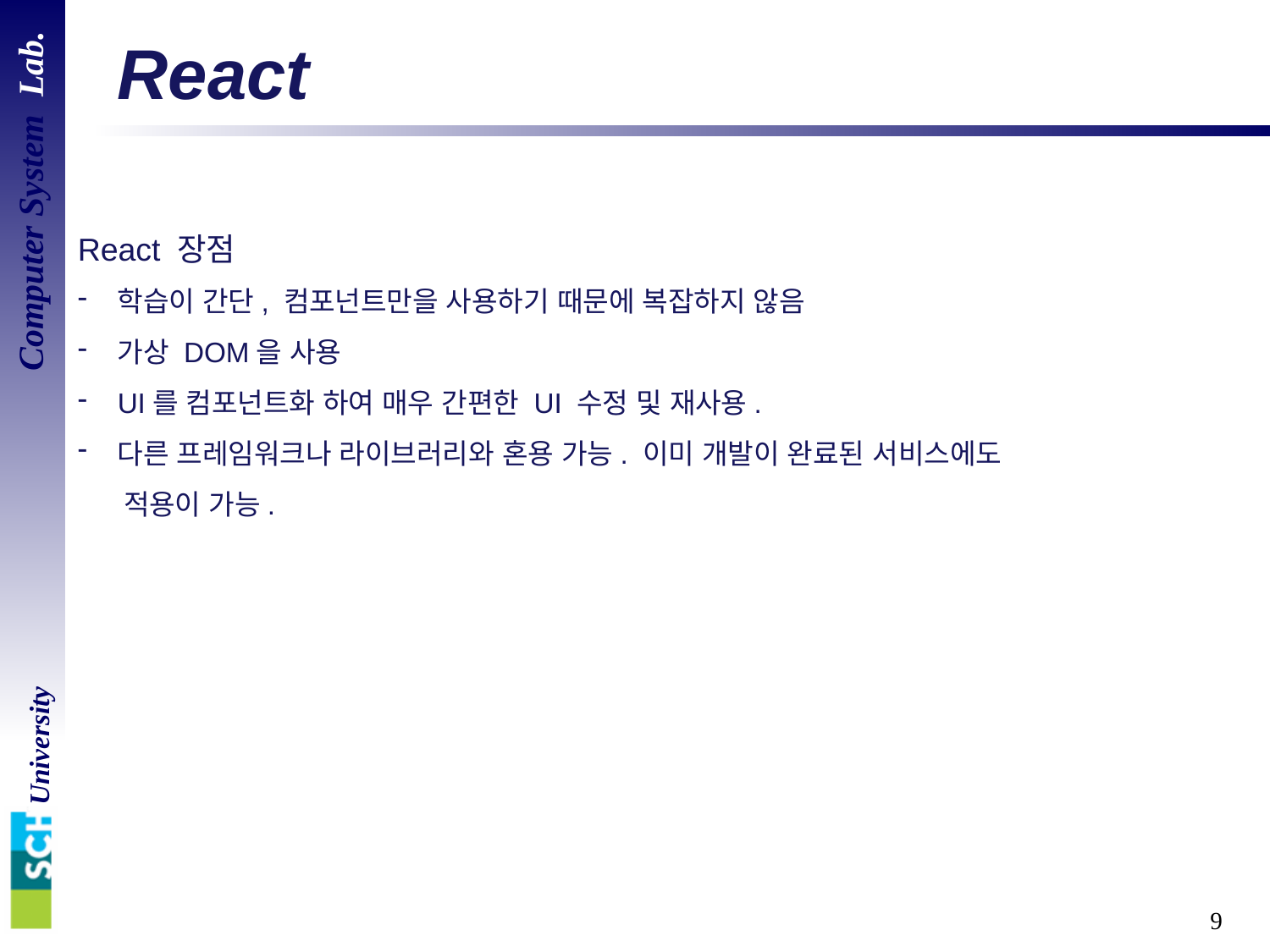

# React
React 장점
학습이 간단, 컴포넌트만을 사용하기 때문에 복잡하지 않음
가상 DOM을 사용
UI를 컴포넌트화 하여 매우 간편한 UI 수정 및 재사용.
다른 프레임워크나 라이브러리와 혼용 가능. 이미 개발이 완료된 서비스에도
     적용이 가능.